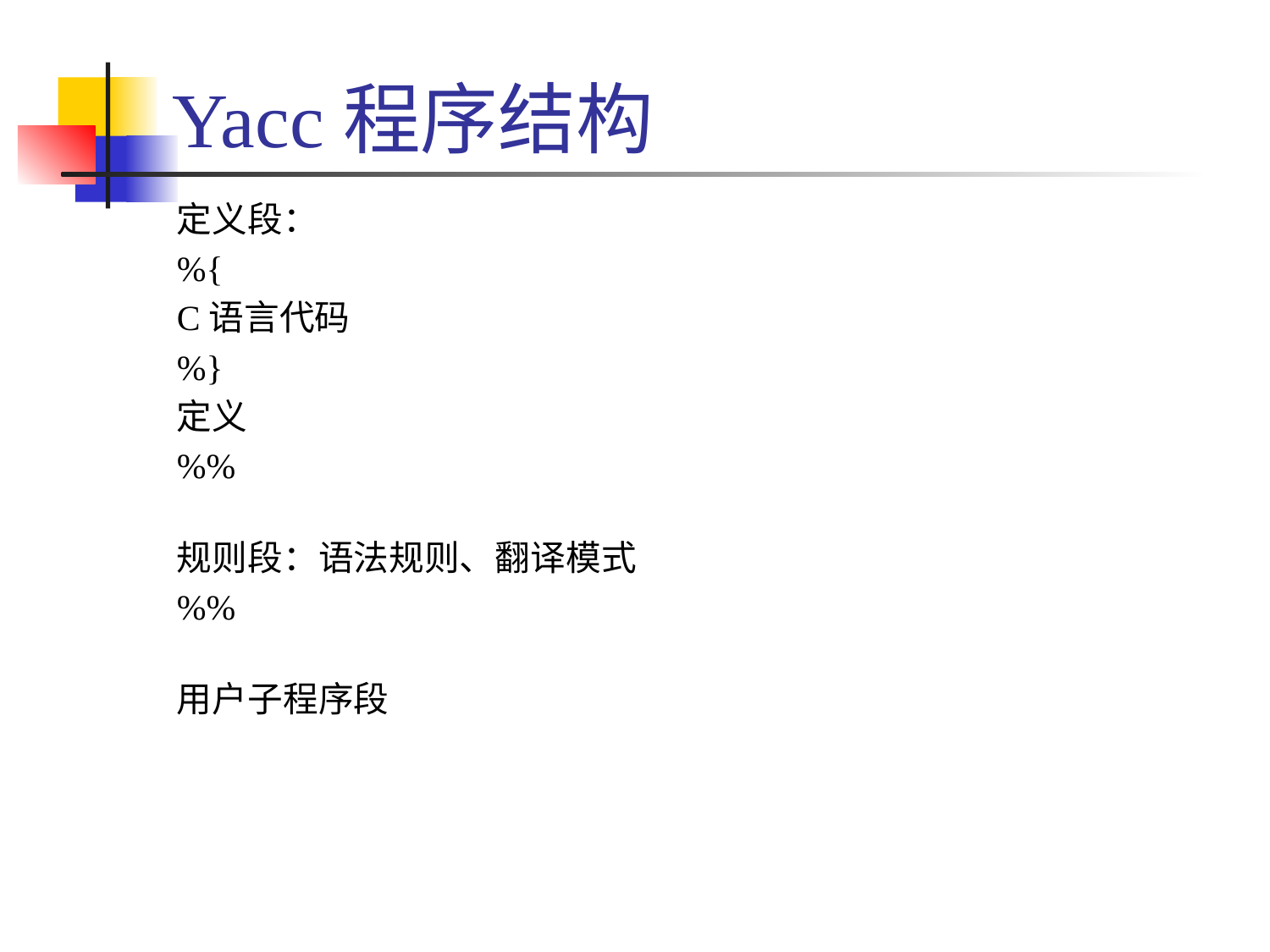

# Yacc程序结构
定义段：
%{
C语言代码
%}
定义
%%
规则段：语法规则、翻译模式
%%
用户子程序段